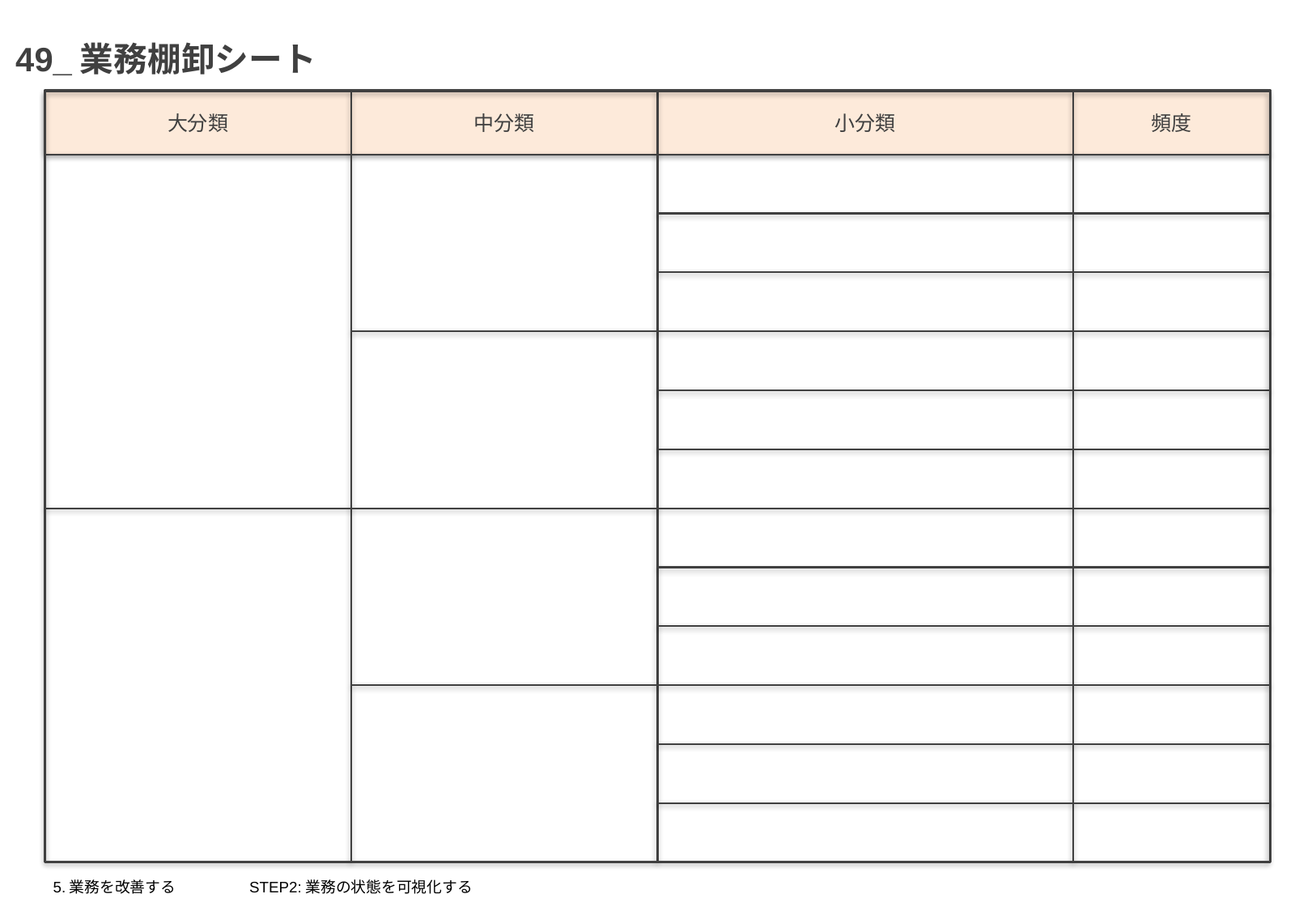

49_業務棚卸シート

大分類
中分類
小分類
頻度
5.業務を改善する
STEP2:業務の状態を可視化する